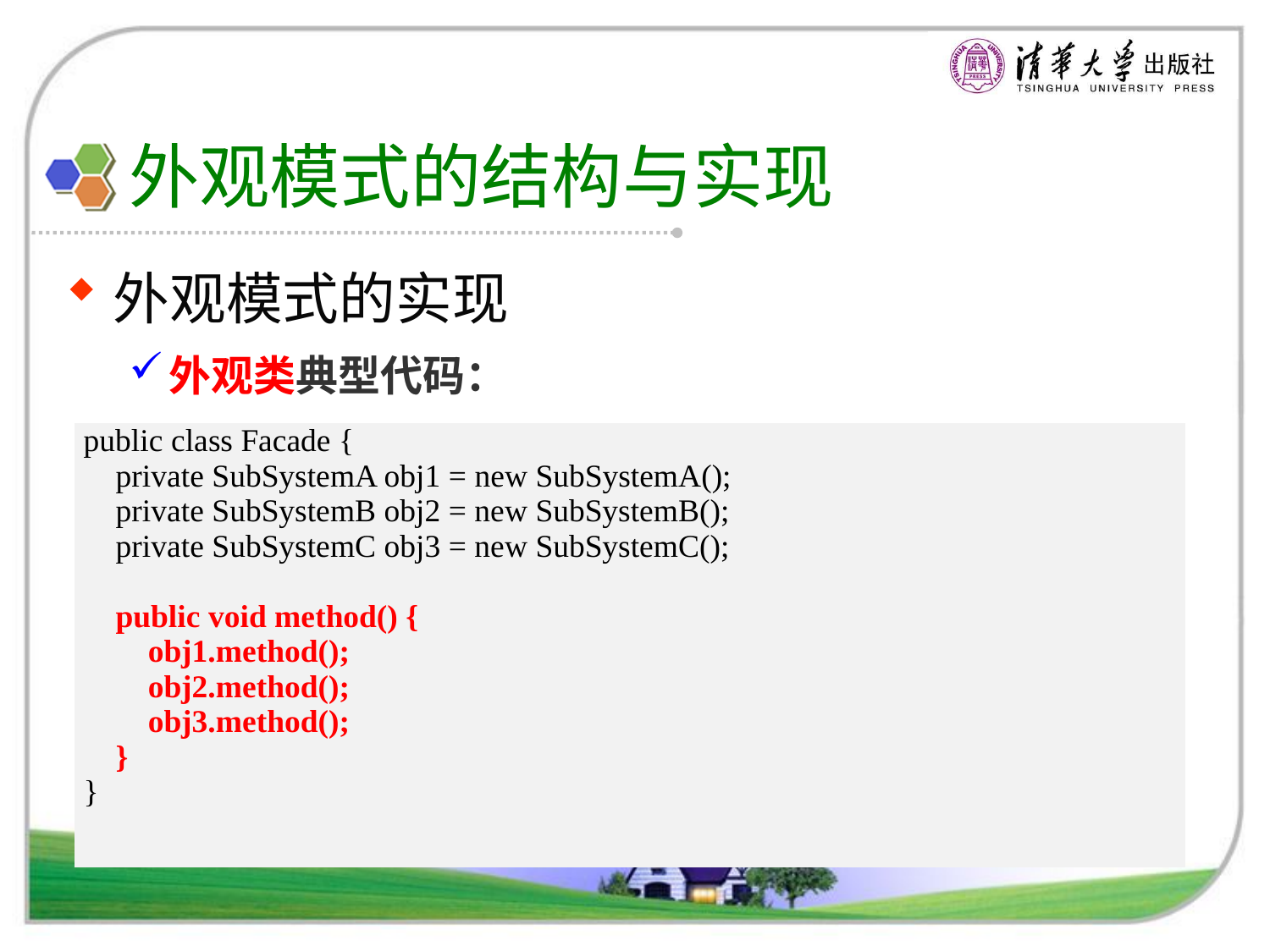

# 外观模式的结构与实现
外观模式的实现
外观类典型代码：
| public class Facade { private SubSystemA obj1 = new SubSystemA(); private SubSystemB obj2 = new SubSystemB(); private SubSystemC obj3 = new SubSystemC(); public void method() { obj1.method(); obj2.method(); obj3.method(); } } |
| --- |